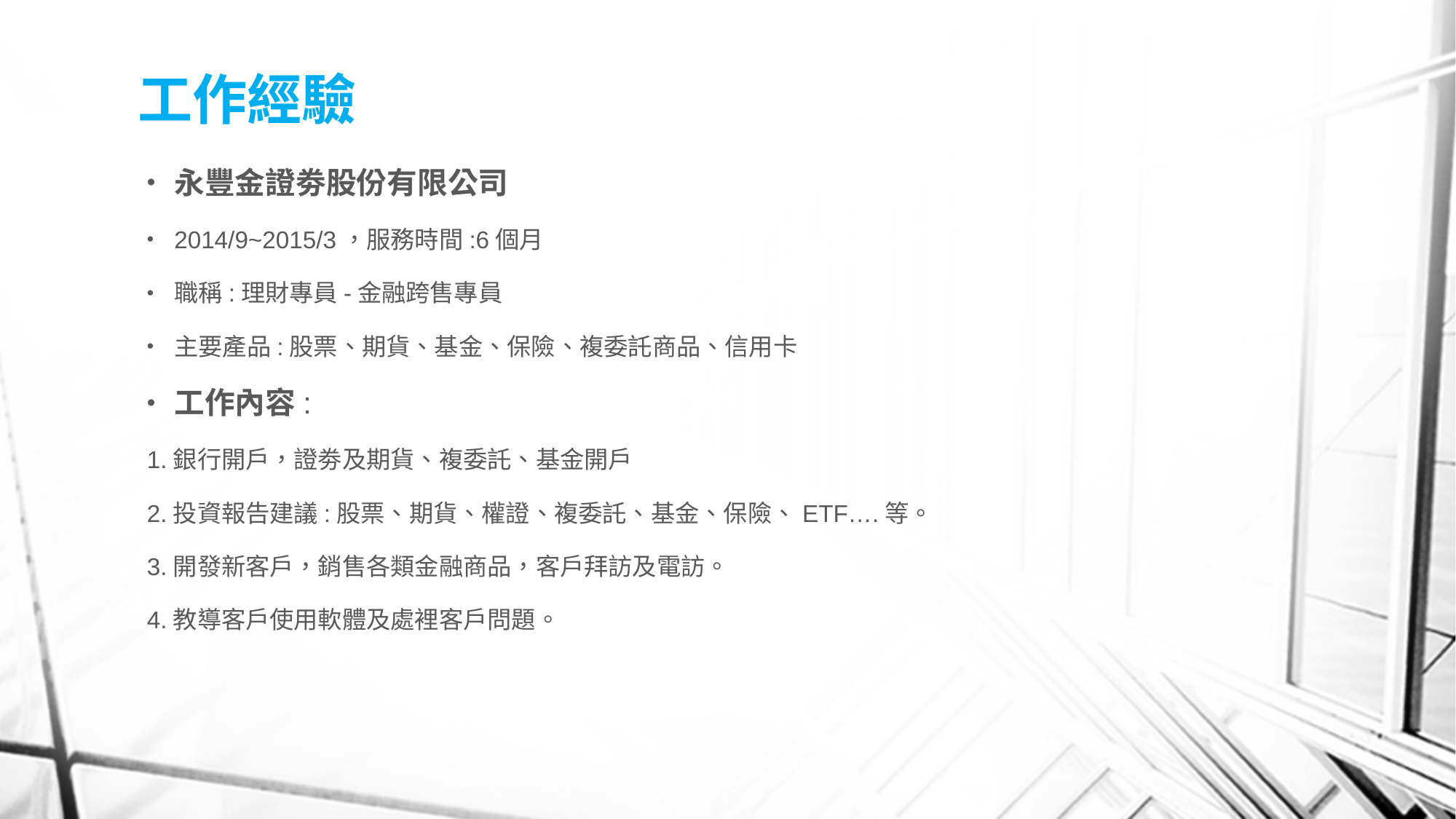

# 工作經驗
永豐金證劵股份有限公司
2014/9~2015/3，服務時間:6個月
職稱:理財專員-金融跨售專員
主要產品:股票、期貨、基金、保險、複委託商品、信用卡
工作內容:
1.銀行開戶，證劵及期貨、複委託、基金開戶
2.投資報告建議:股票、期貨、權證、複委託、基金、保險、ETF….等。
3.開發新客戶，銷售各類金融商品，客戶拜訪及電訪。
4.教導客戶使用軟體及處裡客戶問題。